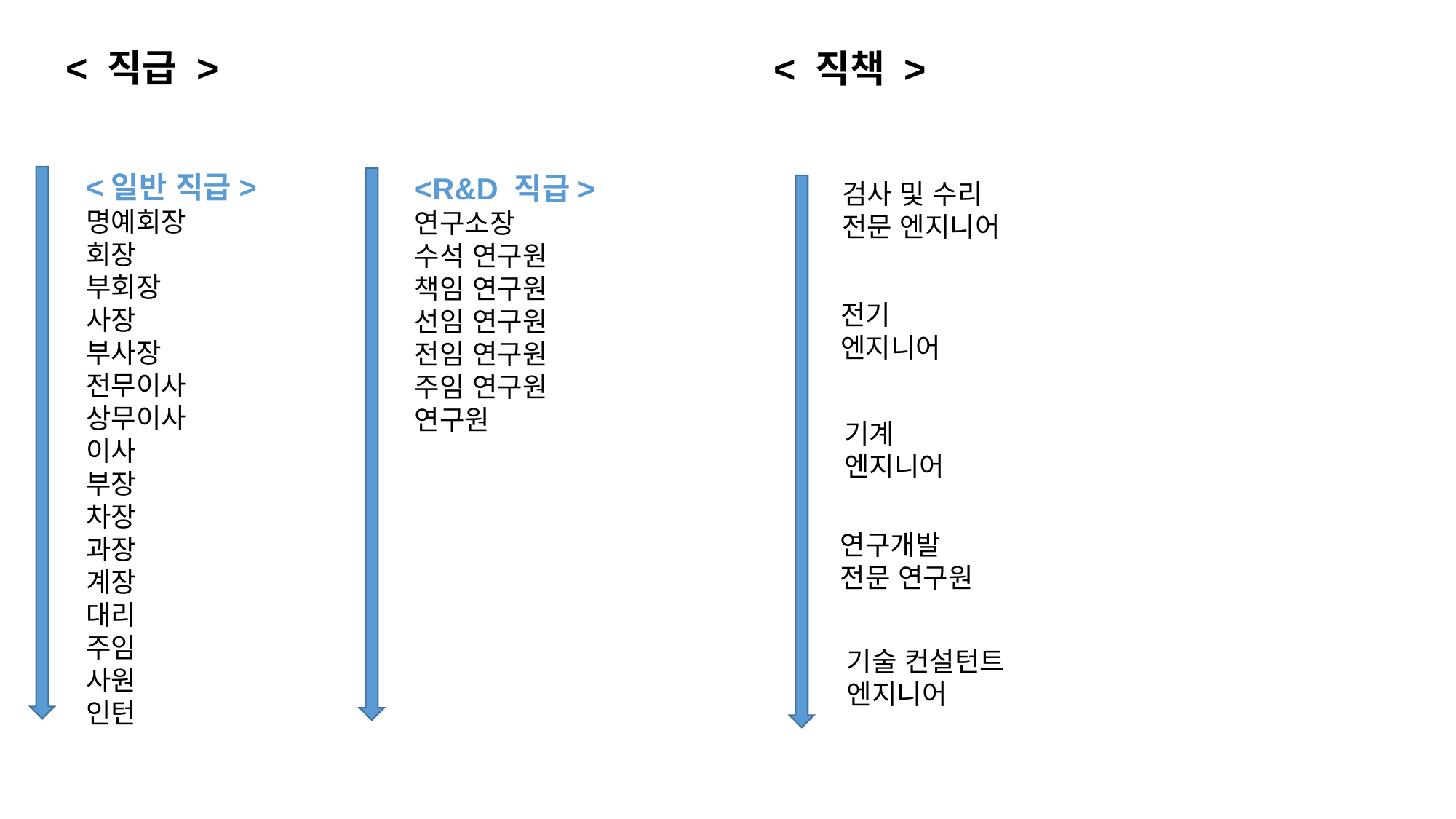

< 직급 >
< 직책 >
<일반 직급>
명예회장
회장
부회장
사장
부사장
전무이사
상무이사
이사
부장
차장
과장
계장
대리
주임
사원
인턴
<R&D 직급>
연구소장
수석 연구원
책임 연구원
선임 연구원
전임 연구원
주임 연구원
연구원

검사 및 수리
전문 엔지니어

전기
엔지니어
기계
엔지니어
연구개발
전문 연구원
기술 컨설턴트
엔지니어